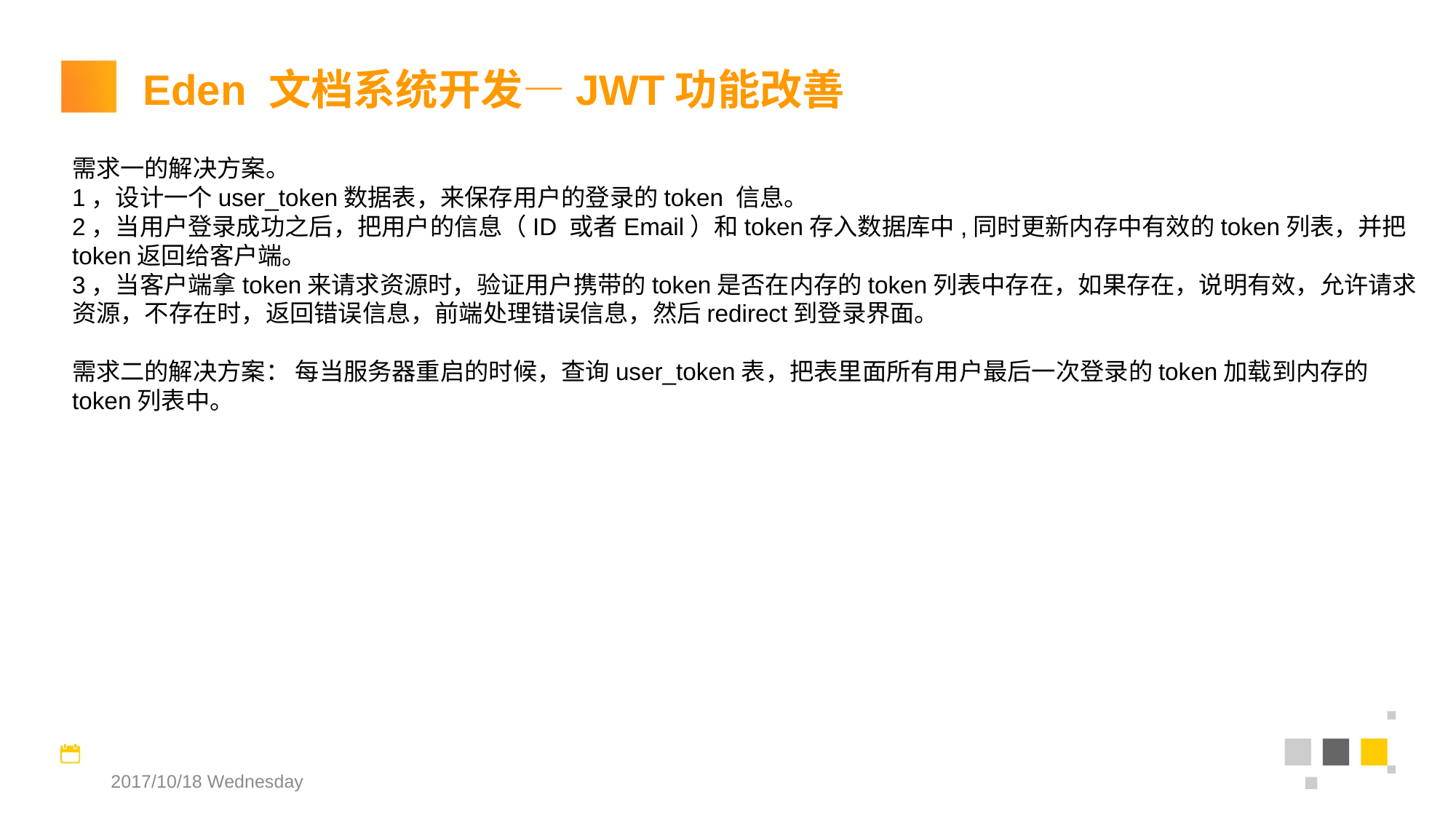

Eden 文档系统开发—JWT功能改善
需求一的解决方案。
1，设计一个user_token数据表，来保存用户的登录的token 信息。
2，当用户登录成功之后，把用户的信息（ID 或者Email）和token存入数据库中,同时更新内存中有效的token列表，并把token返回给客户端。
3，当客户端拿token来请求资源时，验证用户携带的token是否在内存的token列表中存在，如果存在，说明有效，允许请求资源，不存在时，返回错误信息，前端处理错误信息，然后redirect到登录界面。

需求二的解决方案： 每当服务器重启的时候，查询user_token表，把表里面所有用户最后一次登录的token加载到内存的token列表中。

2017/10/18 Wednesday
11